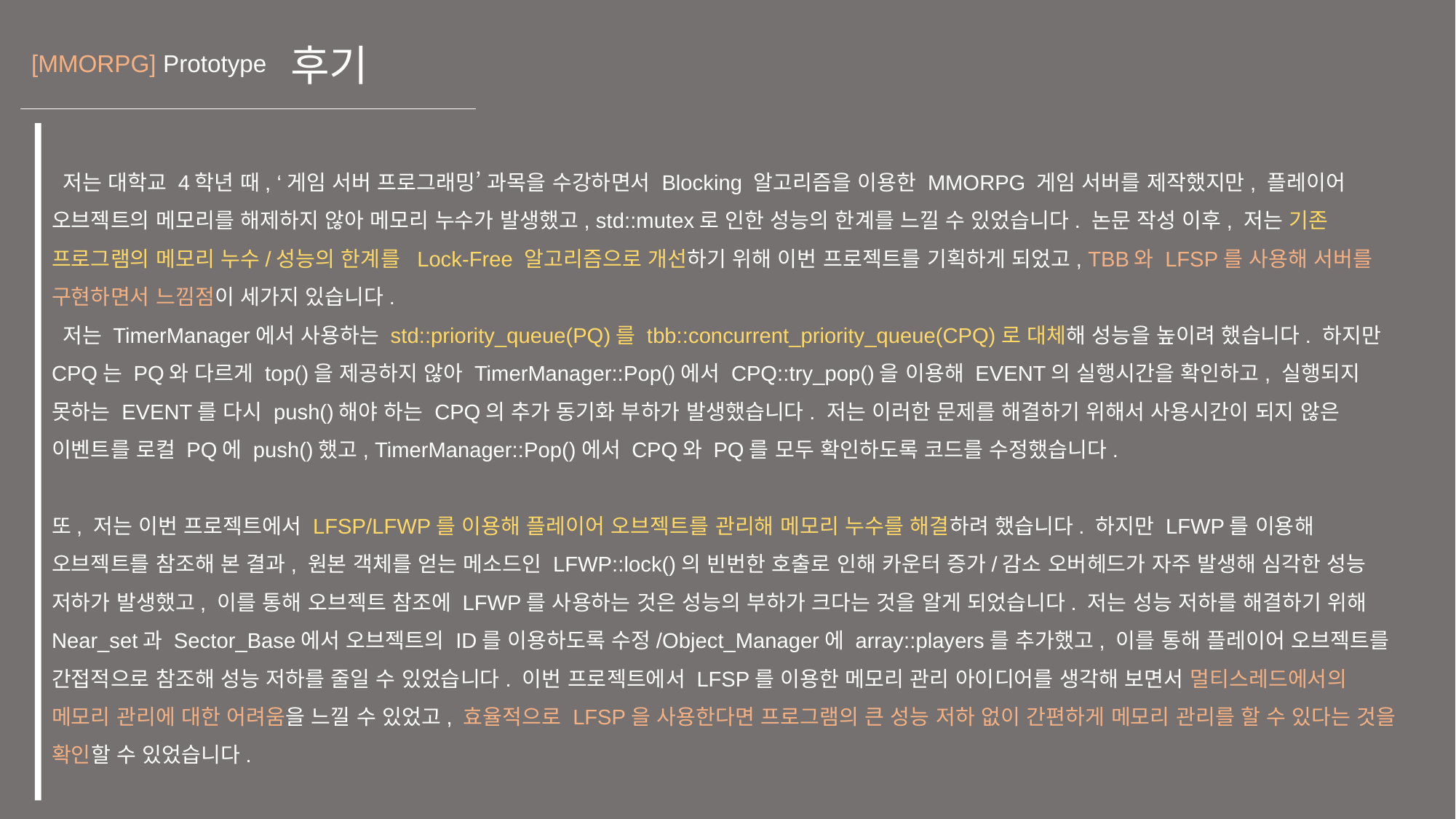

# 후기
[MMORPG] Prototype
 저는 대학교 4학년 때, ‘게임 서버 프로그래밍’ 과목을 수강하면서 Blocking 알고리즘을 이용한 MMORPG 게임 서버를 제작했지만, 플레이어 오브젝트의 메모리를 해제하지 않아 메모리 누수가 발생했고, std::mutex로 인한 성능의 한계를 느낄 수 있었습니다. 논문 작성 이후, 저는 기존 프로그램의 메모리 누수/성능의 한계를  Lock-Free 알고리즘으로 개선하기 위해 이번 프로젝트를 기획하게 되었고, TBB와 LFSP를 사용해 서버를 구현하면서 느낌점이 세가지 있습니다.
 저는 TimerManager에서 사용하는 std::priority_queue(PQ)를 tbb::concurrent_priority_queue(CPQ)로 대체해 성능을 높이려 했습니다. 하지만 CPQ는 PQ와 다르게 top()을 제공하지 않아 TimerManager::Pop()에서 CPQ::try_pop()을 이용해 EVENT의 실행시간을 확인하고, 실행되지 못하는 EVENT를 다시 push()해야 하는 CPQ의 추가 동기화 부하가 발생했습니다. 저는 이러한 문제를 해결하기 위해서 사용시간이 되지 않은 이벤트를 로컬 PQ에 push()했고, TimerManager::Pop()에서 CPQ와 PQ를 모두 확인하도록 코드를 수정했습니다.

또, 저는 이번 프로젝트에서 LFSP/LFWP를 이용해 플레이어 오브젝트를 관리해 메모리 누수를 해결하려 했습니다. 하지만 LFWP를 이용해 오브젝트를 참조해 본 결과, 원본 객체를 얻는 메소드인 LFWP::lock()의 빈번한 호출로 인해 카운터 증가/감소 오버헤드가 자주 발생해 심각한 성능 저하가 발생했고, 이를 통해 오브젝트 참조에 LFWP를 사용하는 것은 성능의 부하가 크다는 것을 알게 되었습니다. 저는 성능 저하를 해결하기 위해 Near_set과 Sector_Base에서 오브젝트의 ID를 이용하도록 수정/Object_Manager에 array::players를 추가했고, 이를 통해 플레이어 오브젝트를 간접적으로 참조해 성능 저하를 줄일 수 있었습니다. 이번 프로젝트에서 LFSP를 이용한 메모리 관리 아이디어를 생각해 보면서 멀티스레드에서의 메모리 관리에 대한 어려움을 느낄 수 있었고, 효율적으로 LFSP을 사용한다면 프로그램의 큰 성능 저하 없이 간편하게 메모리 관리를 할 수 있다는 것을 확인할 수 있었습니다.